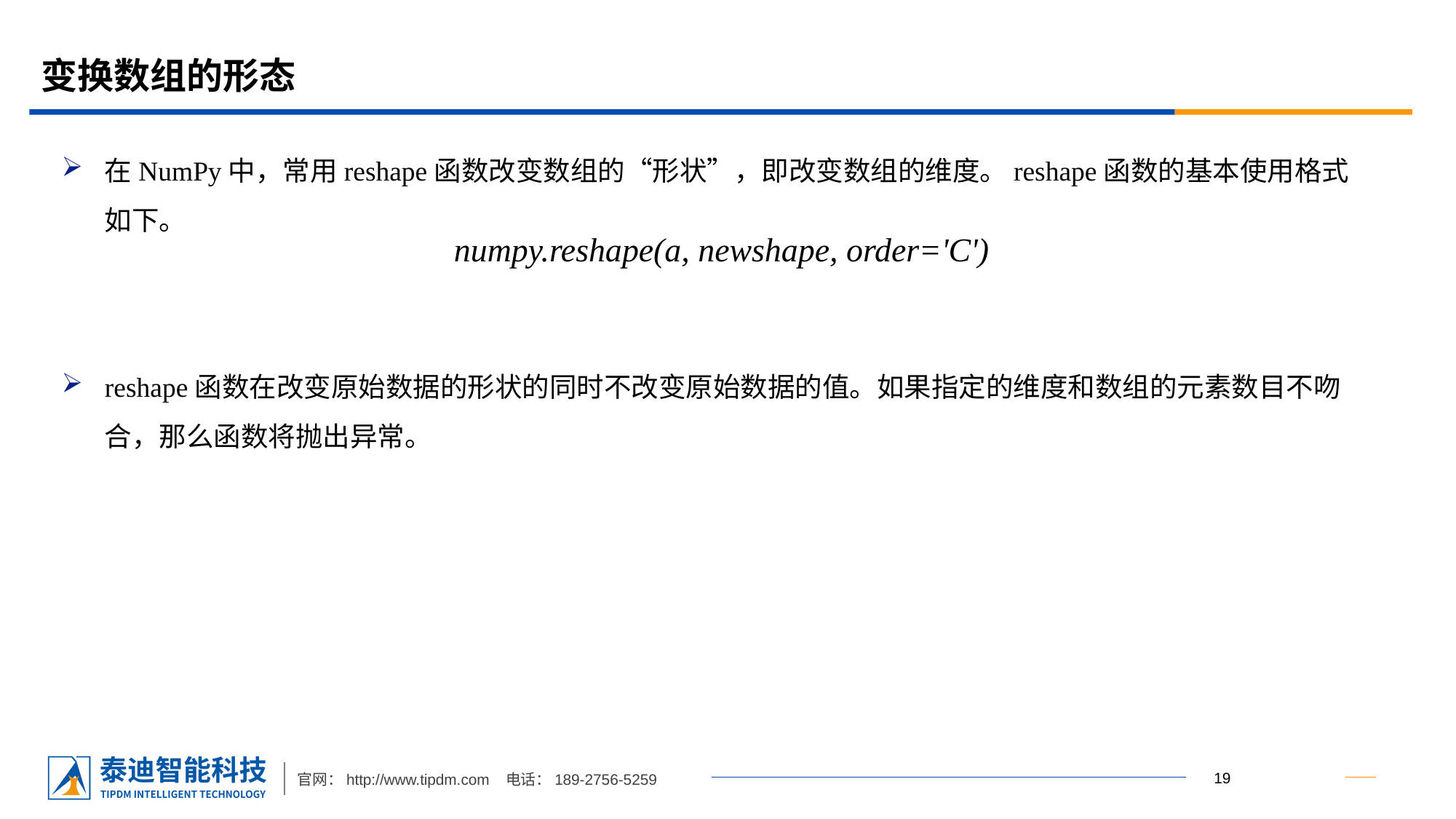

# 变换数组的形态
在NumPy中，常用reshape函数改变数组的“形状”，即改变数组的维度。reshape函数的基本使用格式如下。

reshape函数在改变原始数据的形状的同时不改变原始数据的值。如果指定的维度和数组的元素数目不吻合，那么函数将抛出异常。

numpy.reshape(a, newshape, order='C')